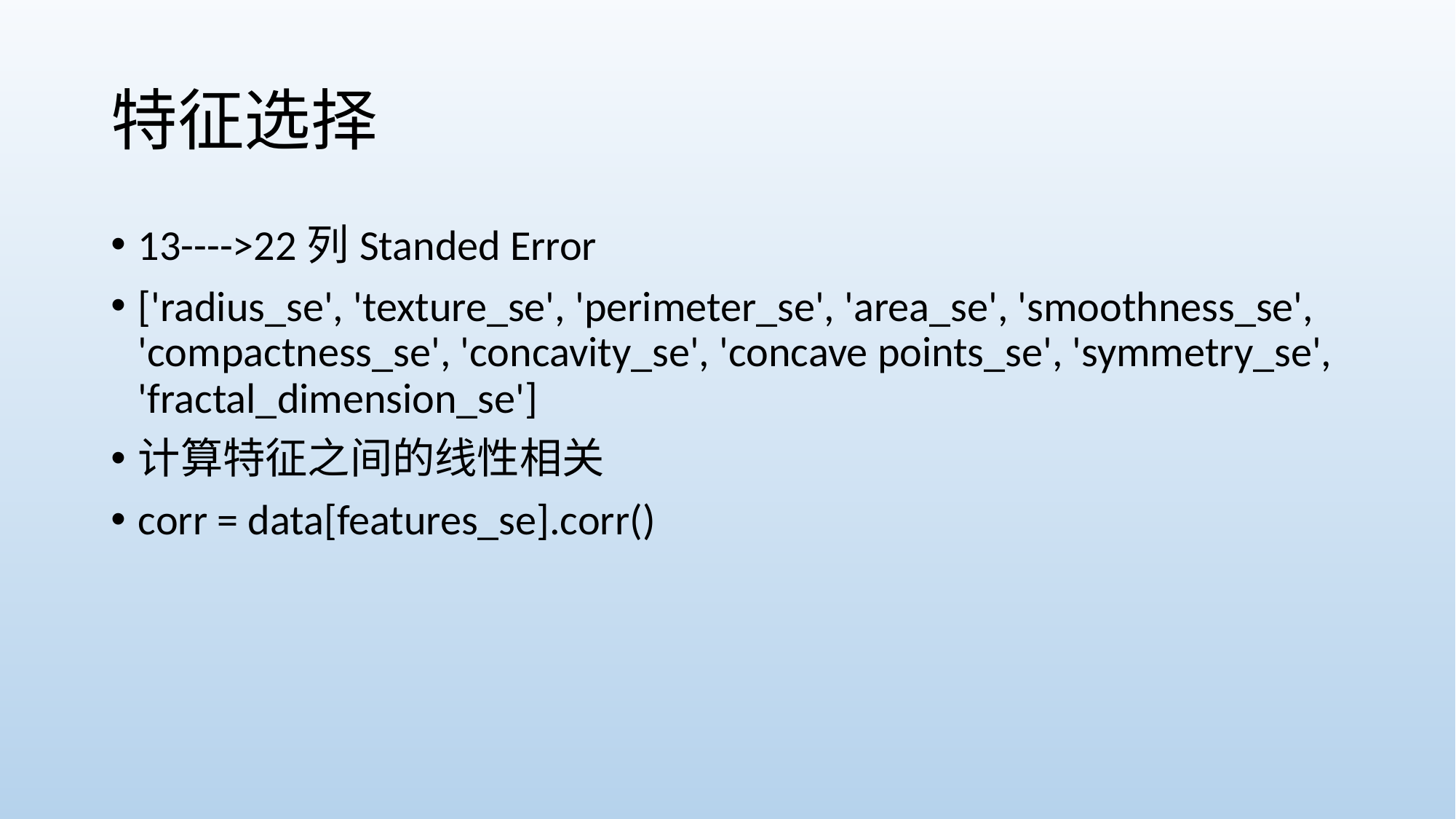

# 特征选择
13---->22列Standed Error
['radius_se', 'texture_se', 'perimeter_se', 'area_se', 'smoothness_se', 'compactness_se', 'concavity_se', 'concave points_se', 'symmetry_se', 'fractal_dimension_se']
计算特征之间的线性相关
corr = data[features_se].corr()